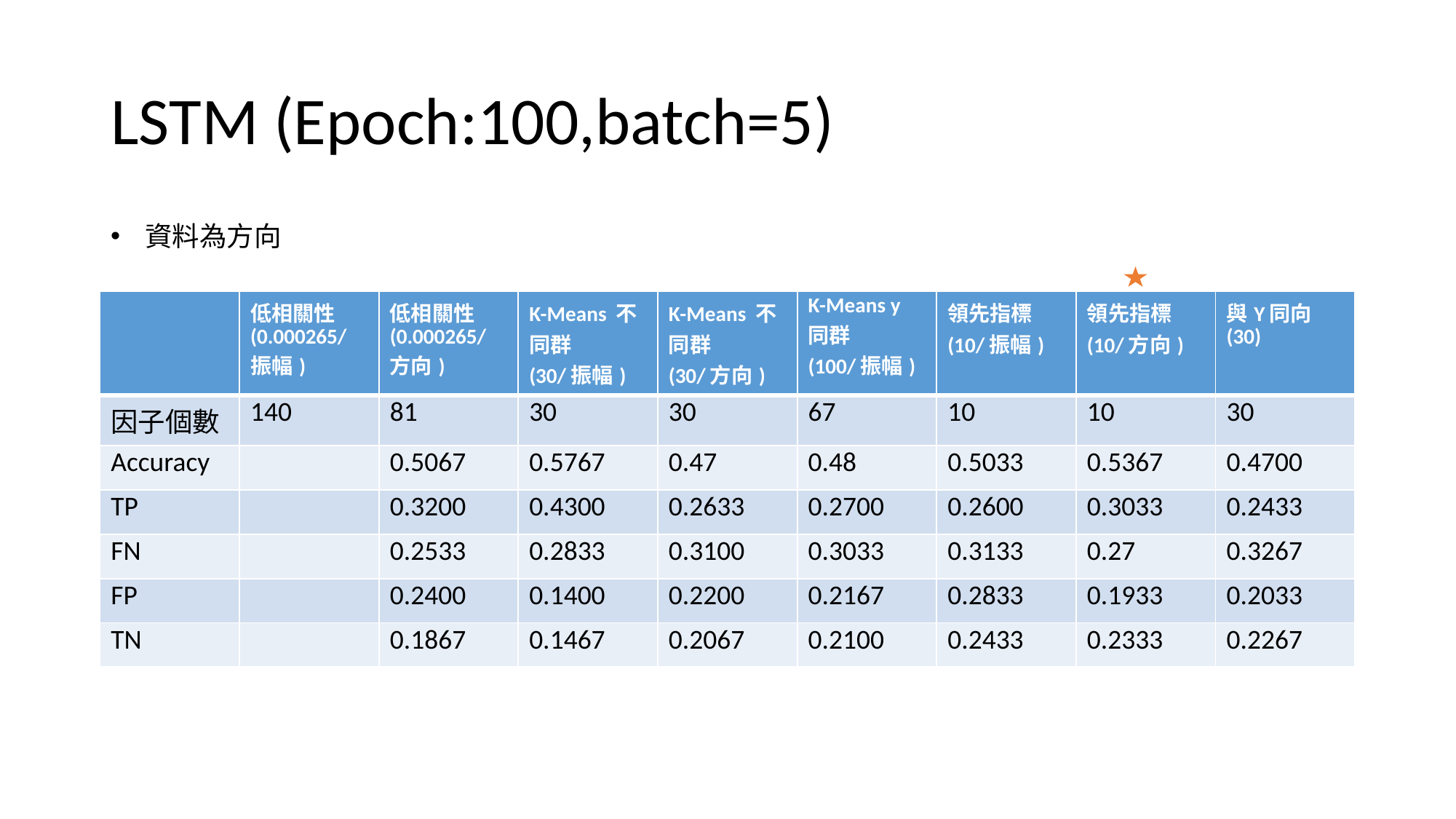

# LSTM (Epoch:100,batch=5)
資料為方向

|  | 低相關性(0.000265/振幅) | 低相關性(0.000265/方向) | K-Means 不同群 (30/振幅) | K-Means 不同群 (30/方向) | K-Means y同群 (100/振幅) | 領先指標 (10/振幅) | 領先指標 (10/方向) | 與Y同向 (30) |
| --- | --- | --- | --- | --- | --- | --- | --- | --- |
| 因子個數 | 140 | 81 | 30 | 30 | 67 | 10 | 10 | 30 |
| Accuracy |  | 0.5067 | 0.5767 | 0.47 | 0.48 | 0.5033 | 0.5367 | 0.4700 |
| TP |  | 0.3200 | 0.4300 | 0.2633 | 0.2700 | 0.2600 | 0.3033 | 0.2433 |
| FN |  | 0.2533 | 0.2833 | 0.3100 | 0.3033 | 0.3133 | 0.27 | 0.3267 |
| FP |  | 0.2400 | 0.1400 | 0.2200 | 0.2167 | 0.2833 | 0.1933 | 0.2033 |
| TN |  | 0.1867 | 0.1467 | 0.2067 | 0.2100 | 0.2433 | 0.2333 | 0.2267 |